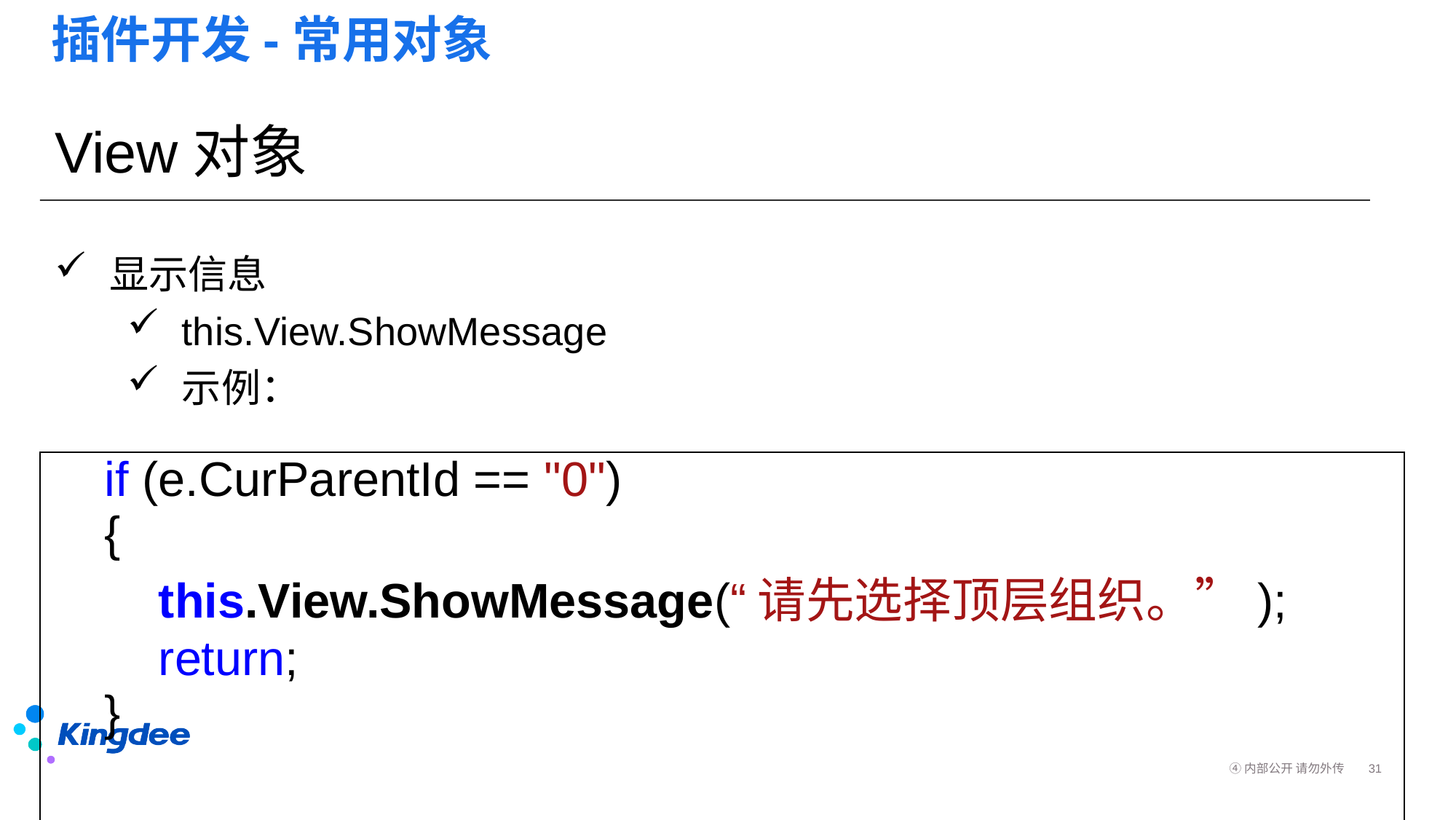

# 插件开发-常用对象
View对象

显示信息
this.View.ShowMessage
示例：
| if (e.CurParentId == "0") { this.View.ShowMessage(“请先选择顶层组织。”); return; } |
| --- |